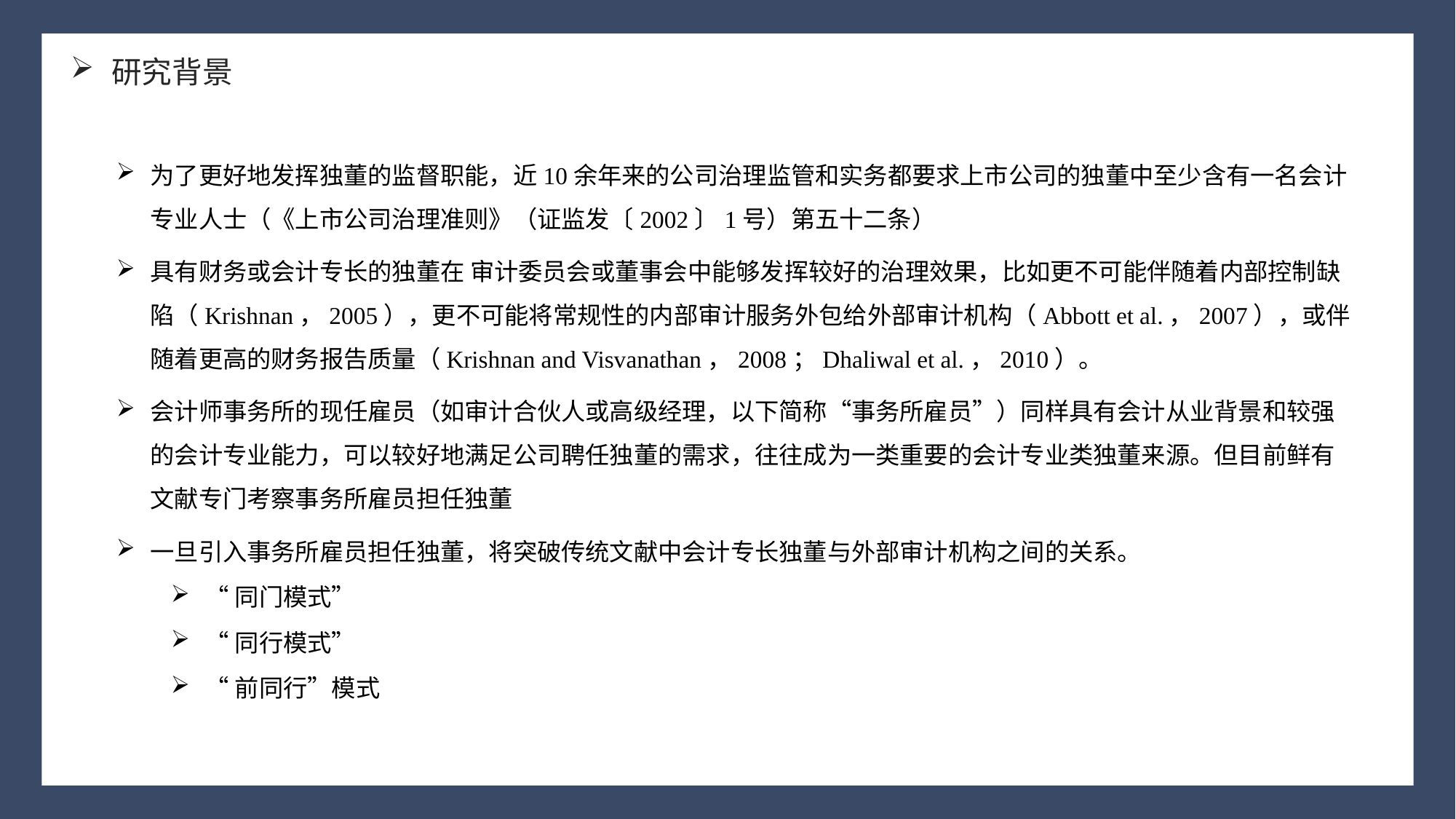

研究背景
为了更好地发挥独董的监督职能，近10余年来的公司治理监管和实务都要求上市公司的独董中至少含有一名会计专业人士（《上市公司治理准则》（证监发〔2002〕1号）第五十二条）
具有财务或会计专长的独董在 审计委员会或董事会中能够发挥较好的治理效果，比如更不可能伴随着内部控制缺陷（Krishnan，2005），更不可能将常规性的内部审计服务外包给外部审计机构（Abbott et al.，2007），或伴随着更高的财务报告质量（Krishnan and Visvanathan，2008；Dhaliwal et al.，2010）。
会计师事务所的现任雇员（如审计合伙人或高级经理，以下简称“事务所雇员”）同样具有会计从业背景和较强的会计专业能力，可以较好地满足公司聘任独董的需求，往往成为一类重要的会计专业类独董来源。但目前鲜有文献专门考察事务所雇员担任独董
一旦引入事务所雇员担任独董，将突破传统文献中会计专长独董与外部审计机构之间的关系。
“同门模式”
“同行模式”
“前同行”模式